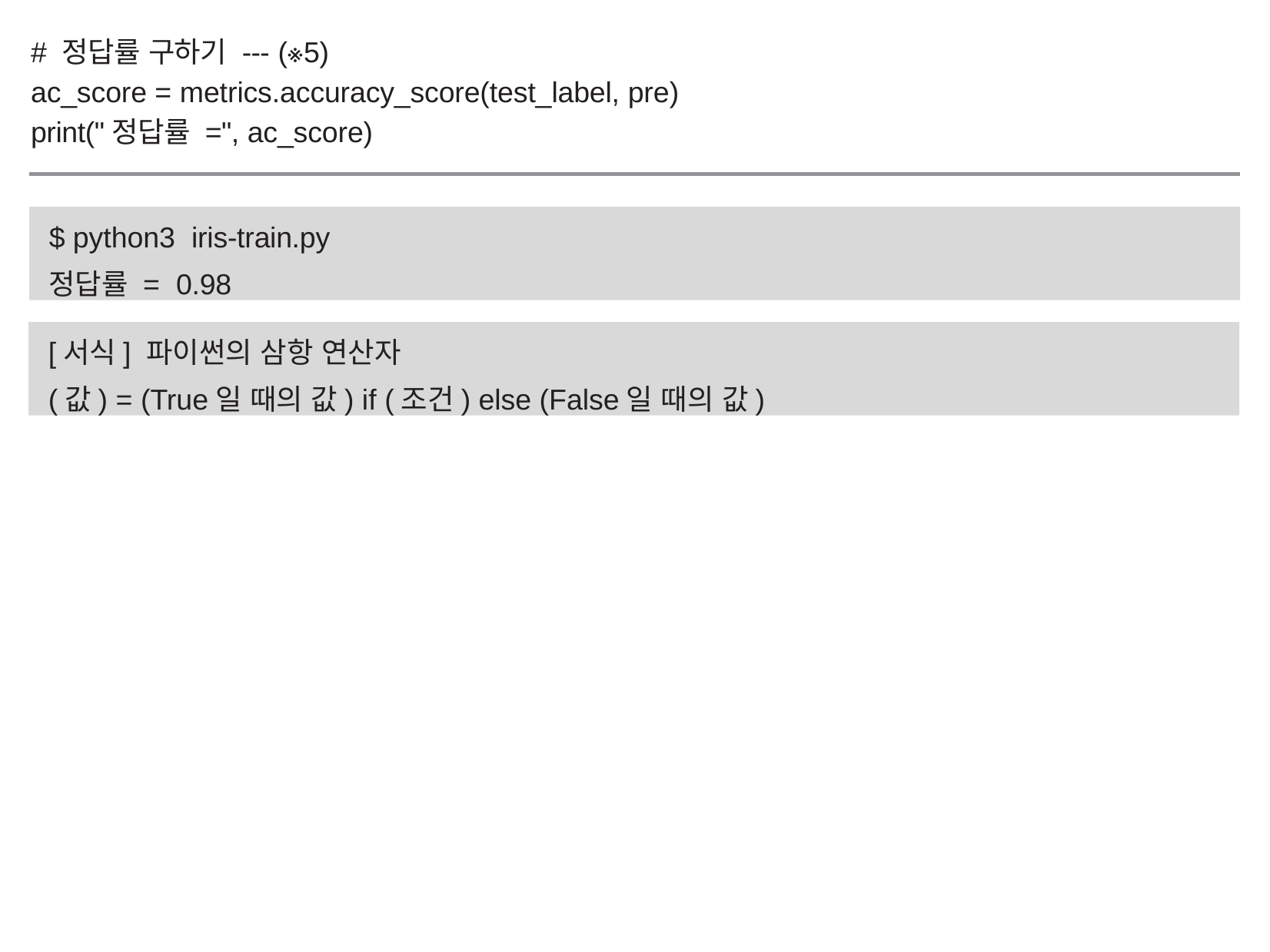

# 정답률 구하기 --- (※5)
ac_score = metrics.accuracy_score(test_label, pre)
print("정답률 =", ac_score)

$ python3  iris-train.py
정답률 =  0.98
[서식] 파이썬의 삼항 연산자
(값) = (True일 때의 값) if (조건) else (False일 때의 값)